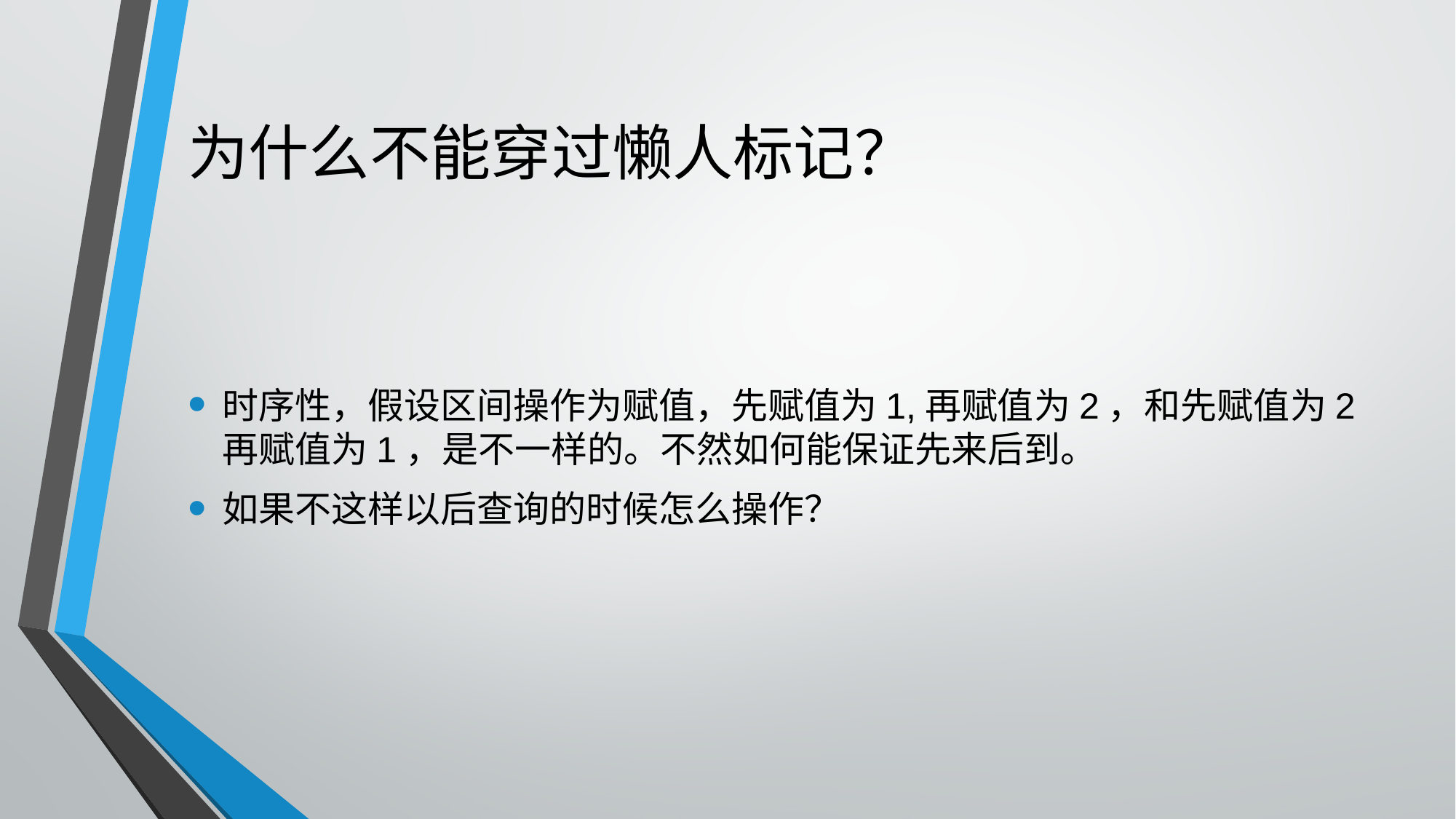

# 为什么不能穿过懒人标记？
时序性，假设区间操作为赋值，先赋值为1,再赋值为2，和先赋值为2再赋值为1，是不一样的。不然如何能保证先来后到。
如果不这样以后查询的时候怎么操作？